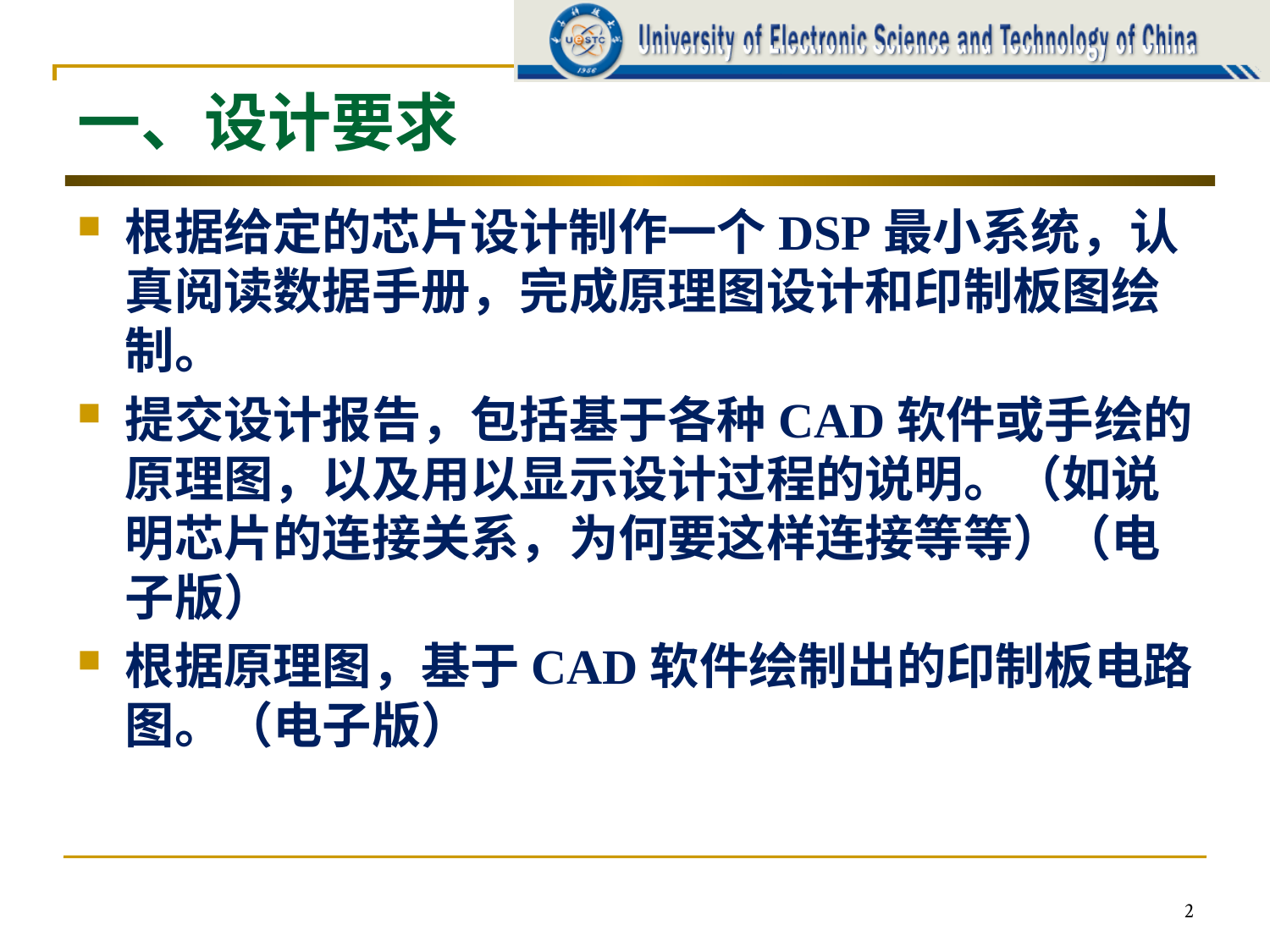

# 一、设计要求
根据给定的芯片设计制作一个DSP最小系统，认真阅读数据手册，完成原理图设计和印制板图绘制。
提交设计报告，包括基于各种CAD软件或手绘的原理图，以及用以显示设计过程的说明。（如说明芯片的连接关系，为何要这样连接等等）（电子版）
根据原理图，基于CAD软件绘制出的印制板电路图。（电子版）
2